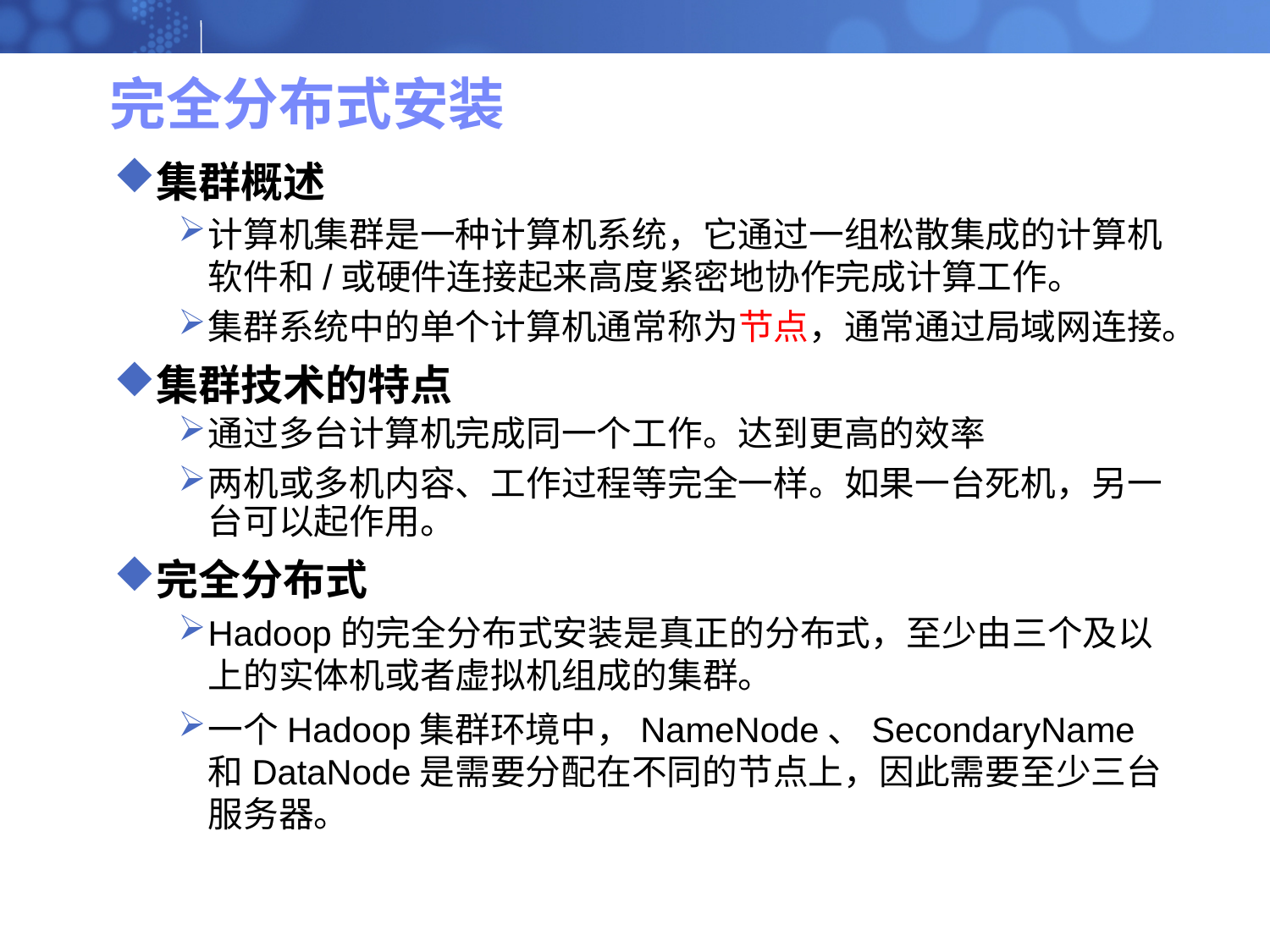

# 完全分布式安装
集群概述
计算机集群是一种计算机系统，它通过一组松散集成的计算机软件和/或硬件连接起来高度紧密地协作完成计算工作。
集群系统中的单个计算机通常称为节点，通常通过局域网连接。
集群技术的特点
通过多台计算机完成同一个工作。达到更高的效率
两机或多机内容、工作过程等完全一样。如果一台死机，另一台可以起作用。
完全分布式
Hadoop的完全分布式安装是真正的分布式，至少由三个及以上的实体机或者虚拟机组成的集群。
一个Hadoop集群环境中，NameNode、SecondaryName和DataNode是需要分配在不同的节点上，因此需要至少三台服务器。

27